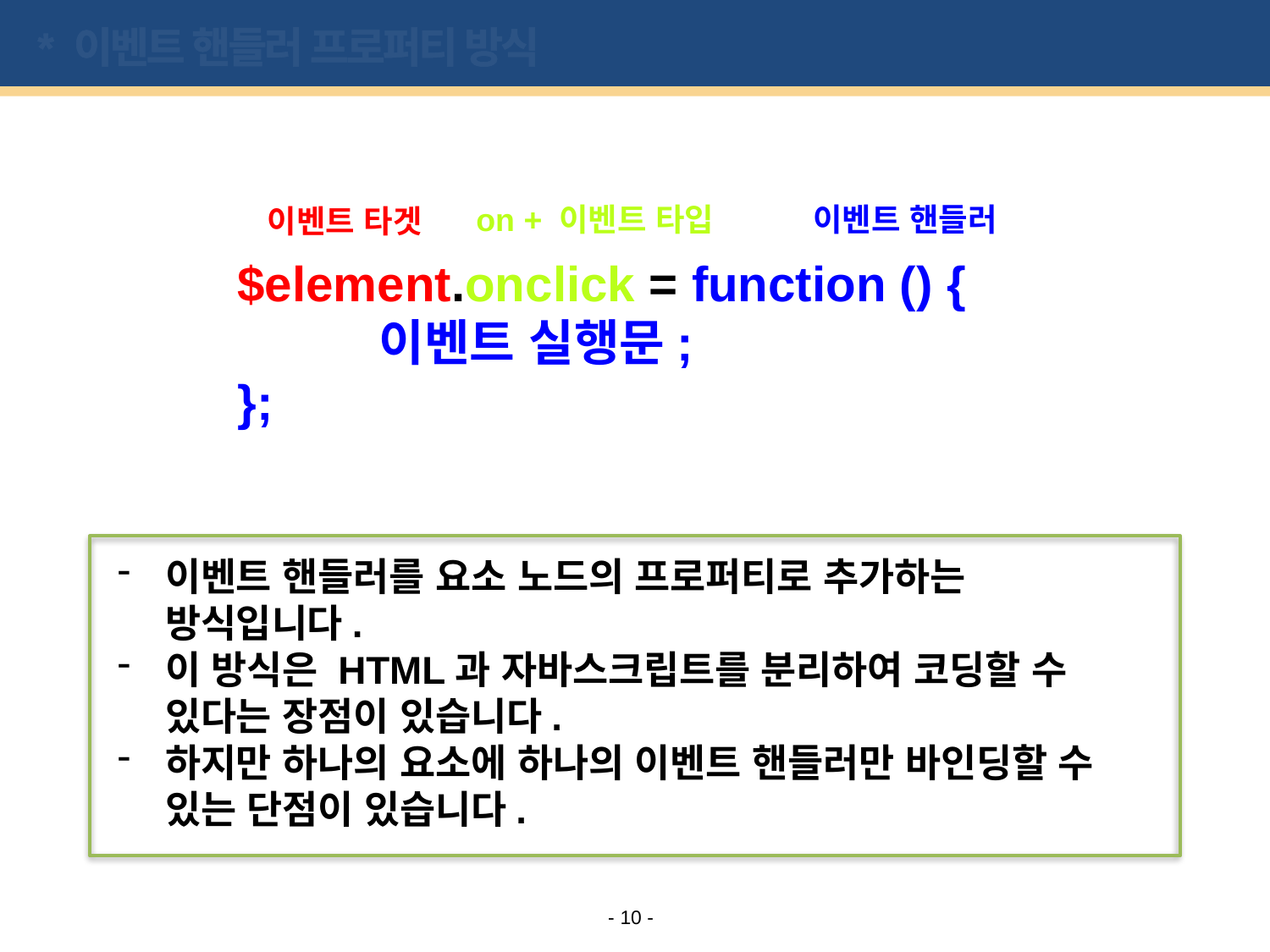

# * 이벤트 핸들러 프로퍼티 방식
on + 이벤트 타입
이벤트 핸들러
이벤트 타겟
$element.onclick = function () {
          이벤트 실행문;
};

이벤트 핸들러를 요소 노드의 프로퍼티로 추가하는 방식입니다.
이 방식은 HTML과 자바스크립트를 분리하여 코딩할 수 있다는 장점이 있습니다.
하지만 하나의 요소에 하나의 이벤트 핸들러만 바인딩할 수 있는 단점이 있습니다.